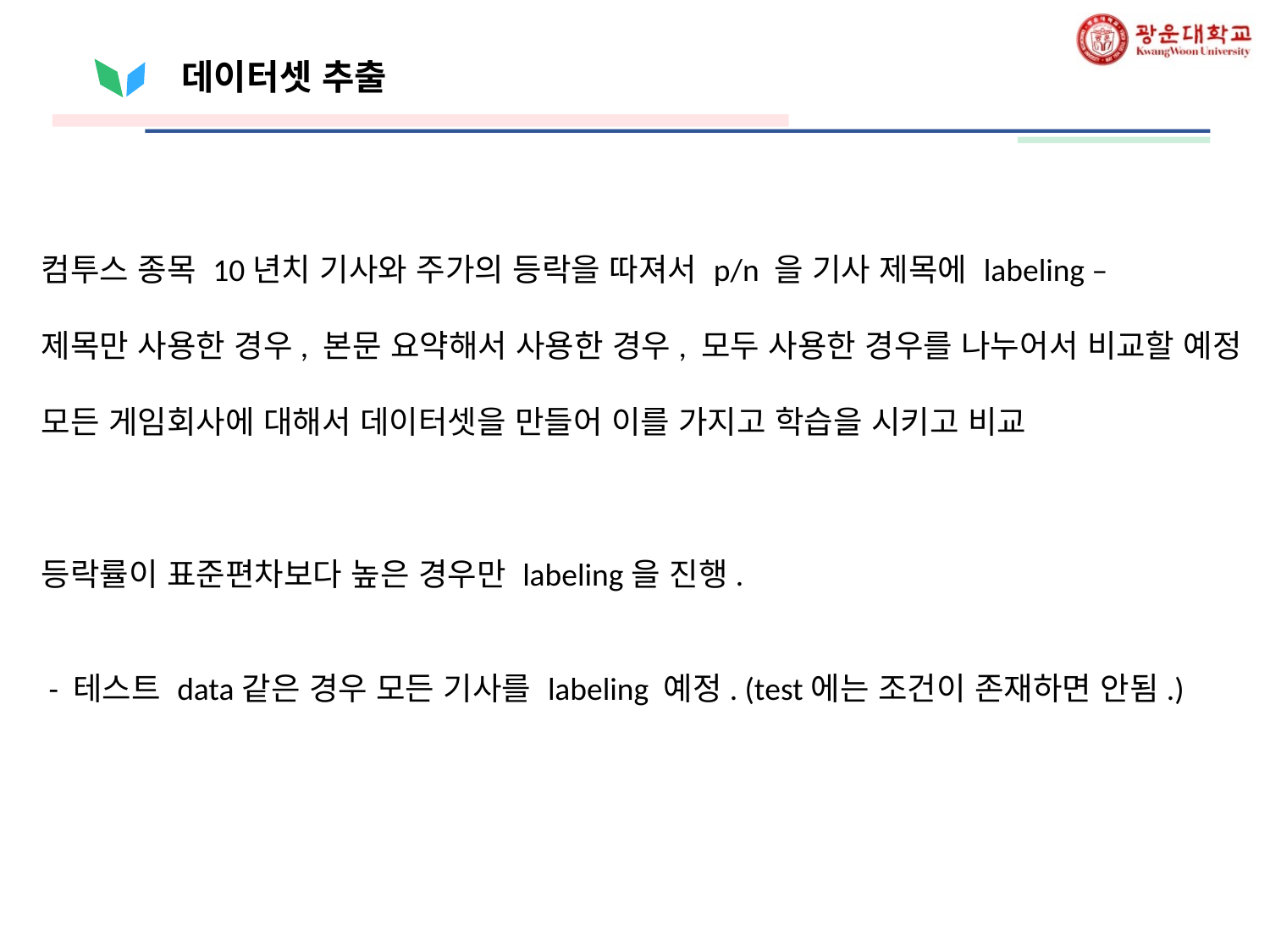

# 데이터셋 추출
컴투스 종목 10년치 기사와 주가의 등락을 따져서 p/n 을 기사 제목에 labeling –

제목만 사용한 경우, 본문 요약해서 사용한 경우, 모두 사용한 경우를 나누어서 비교할 예정

모든 게임회사에 대해서 데이터셋을 만들어 이를 가지고 학습을 시키고 비교

등락률이 표준편차보다 높은 경우만 labeling을 진행.

 - 테스트 data같은 경우 모든 기사를 labeling 예정. (test에는 조건이 존재하면 안됨.)